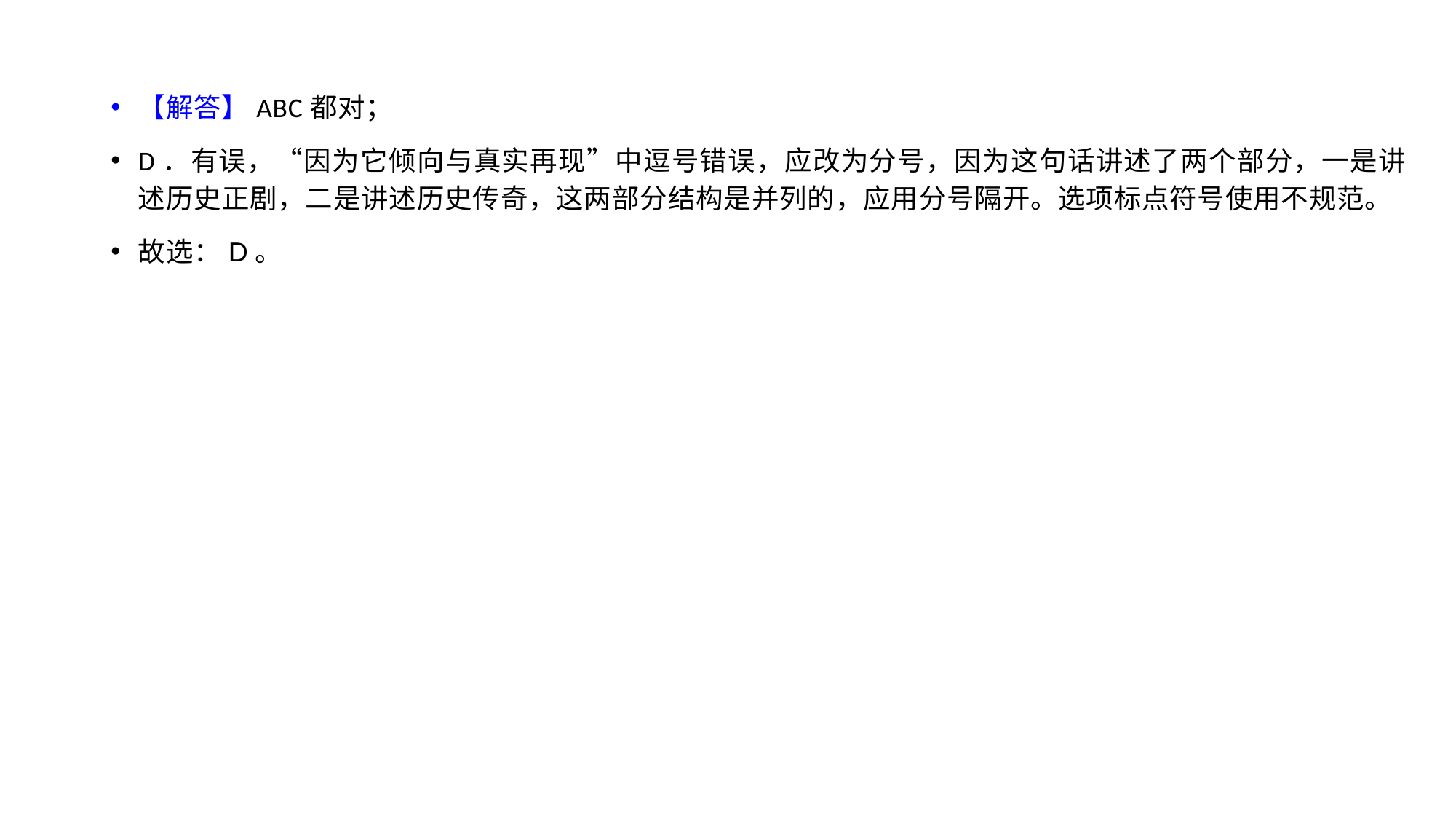

【解答】ABC都对；
D．有误，“因为它倾向与真实再现”中逗号错误，应改为分号，因为这句话讲述了两个部分，一是讲述历史正剧，二是讲述历史传奇，这两部分结构是并列的，应用分号隔开。选项标点符号使用不规范。
故选：D。